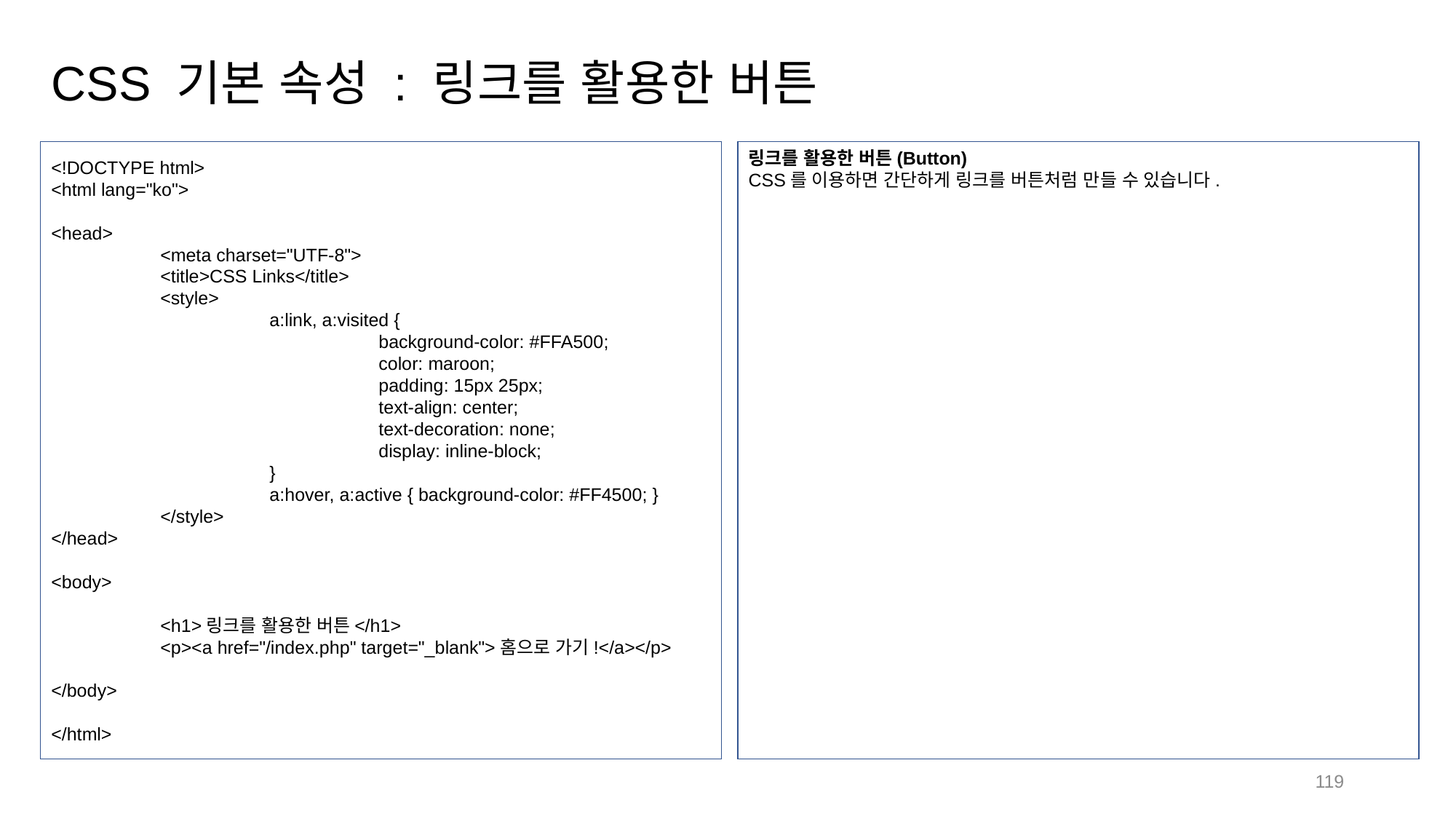

# CSS 기본 속성 : 링크를 활용한 버튼
<!DOCTYPE html>
<html lang="ko">

<head>
	<meta charset="UTF-8">
	<title>CSS Links</title>
	<style>
		a:link, a:visited {
			background-color: #FFA500;
			color: maroon;
			padding: 15px 25px;
			text-align: center;
			text-decoration: none;
			display: inline-block;
		}
		a:hover, a:active { background-color: #FF4500; }
	</style>
</head>

<body>

	<h1>링크를 활용한 버튼</h1>
	<p><a href="/index.php" target="_blank">홈으로 가기!</a></p>

</body>

</html>
링크를 활용한 버튼(Button)
CSS를 이용하면 간단하게 링크를 버튼처럼 만들 수 있습니다.
119